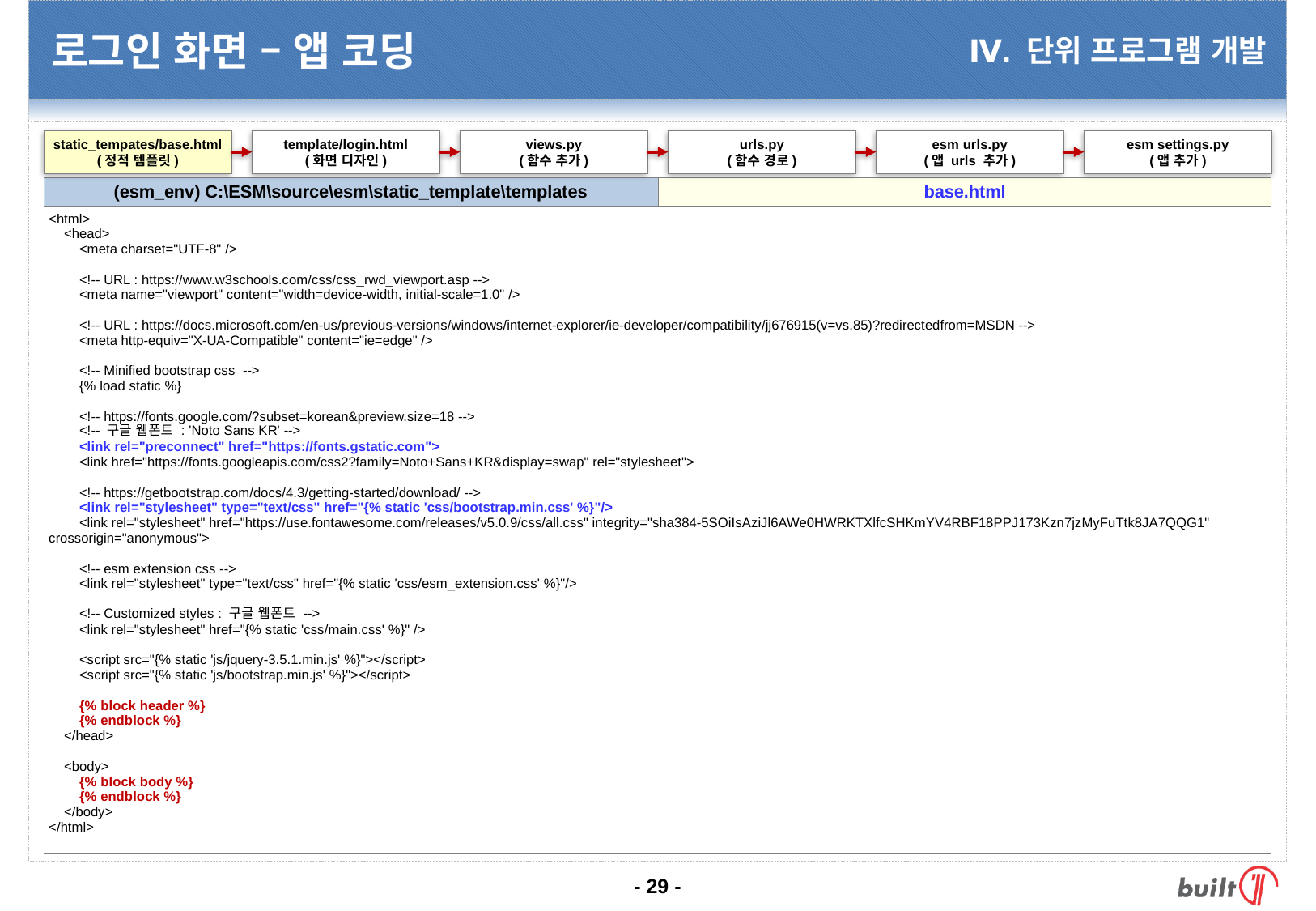

# 로그인 화면 – 앱 코딩
Ⅳ. 단위 프로그램 개발
static_tempates/base.html
(정적 템플릿)
template/login.html
(화면 디자인)
views.py
(함수 추가)
urls.py
(함수 경로)
esm urls.py
(앱 urls 추가)
esm settings.py
(앱 추가)
| (esm\_env) C:\ESM\source\esm\static\_template\templates | base.html |
| --- | --- |
| <html> <head> <meta charset="UTF-8" /> <!-- URL : https://www.w3schools.com/css/css\_rwd\_viewport.asp --> <meta name="viewport" content="width=device-width, initial-scale=1.0" /> <!-- URL : https://docs.microsoft.com/en-us/previous-versions/windows/internet-explorer/ie-developer/compatibility/jj676915(v=vs.85)?redirectedfrom=MSDN --> <meta http-equiv="X-UA-Compatible" content="ie=edge" /> <!-- Minified bootstrap css --> {% load static %} <!-- https://fonts.google.com/?subset=korean&preview.size=18 --> <!-- 구글 웹폰트 : 'Noto Sans KR' --> <link rel="preconnect" href="https://fonts.gstatic.com"> <link href="https://fonts.googleapis.com/css2?family=Noto+Sans+KR&display=swap" rel="stylesheet"> <!-- https://getbootstrap.com/docs/4.3/getting-started/download/ --> <link rel="stylesheet" type="text/css" href="{% static 'css/bootstrap.min.css' %}"/> <link rel="stylesheet" href="https://use.fontawesome.com/releases/v5.0.9/css/all.css" integrity="sha384-5SOiIsAziJl6AWe0HWRKTXlfcSHKmYV4RBF18PPJ173Kzn7jzMyFuTtk8JA7QQG1" crossorigin="anonymous"> <!-- esm extension css --> <link rel="stylesheet" type="text/css" href="{% static 'css/esm\_extension.css' %}"/> <!-- Customized styles : 구글 웹폰트 --> <link rel="stylesheet" href="{% static 'css/main.css' %}" /> <script src="{% static 'js/jquery-3.5.1.min.js' %}"></script> <script src="{% static 'js/bootstrap.min.js' %}"></script> {% block header %} {% endblock %} </head> <body> {% block body %} {% endblock %} </body> </html> |  |